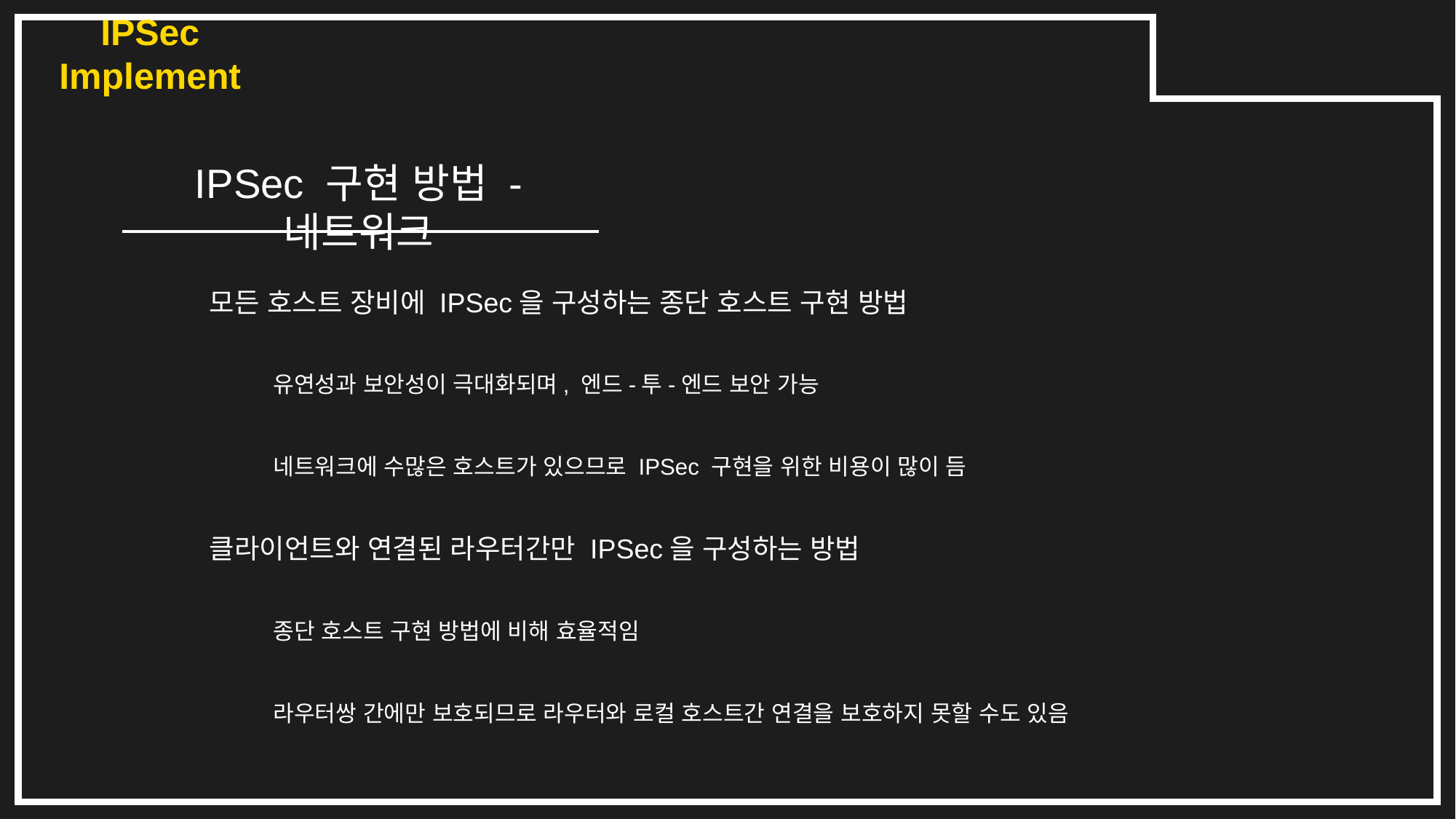

IPSec Implement
IPSec 구현 방법 - 네트워크
모든 호스트 장비에 IPSec을 구성하는 종단 호스트 구현 방법
유연성과 보안성이 극대화되며, 엔드-투-엔드 보안 가능
네트워크에 수많은 호스트가 있으므로 IPSec 구현을 위한 비용이 많이 듬
클라이언트와 연결된 라우터간만 IPSec을 구성하는 방법
종단 호스트 구현 방법에 비해 효율적임
라우터쌍 간에만 보호되므로 라우터와 로컬 호스트간 연결을 보호하지 못할 수도 있음